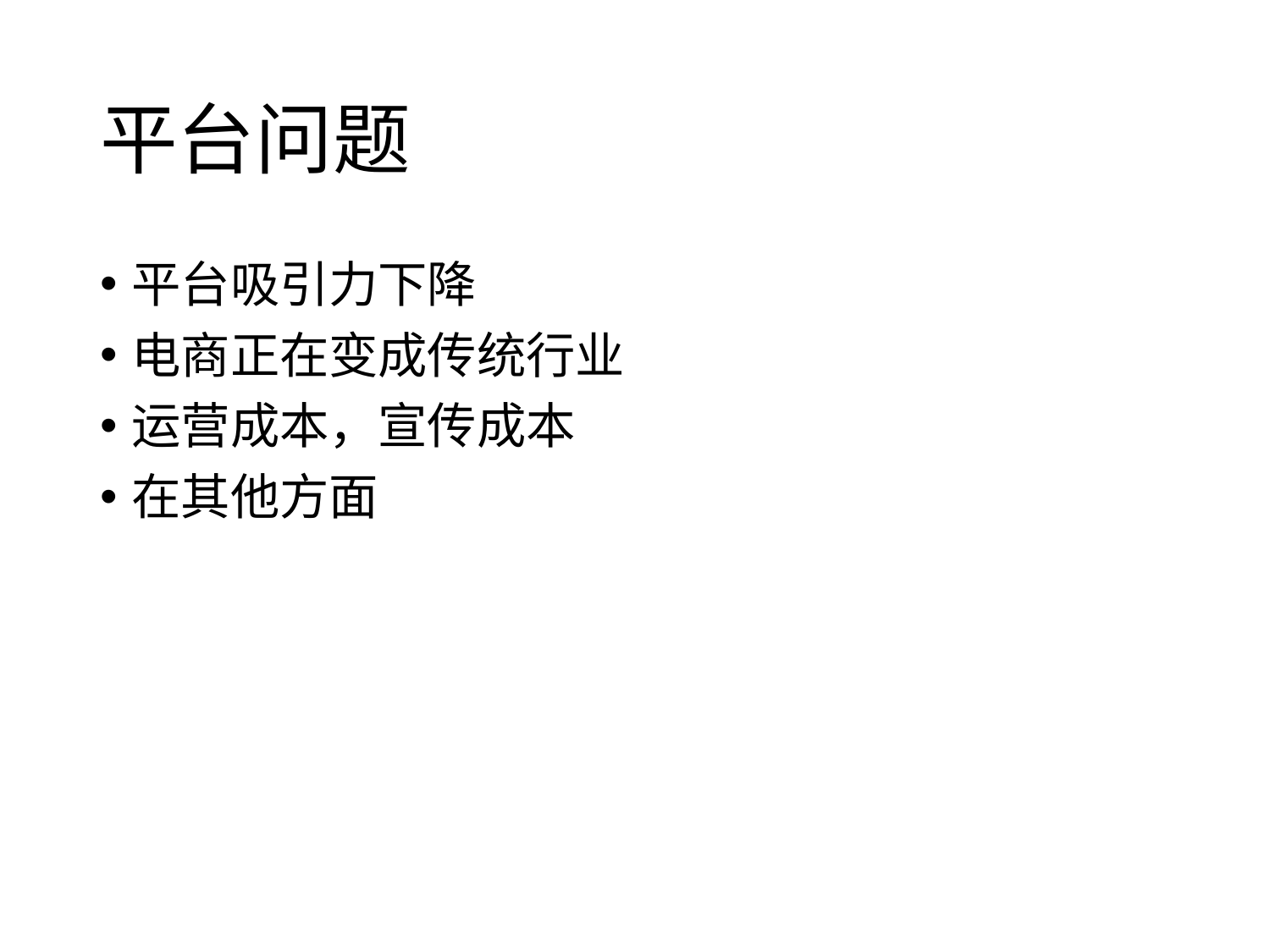

# 平台问题
平台吸引力下降
电商正在变成传统行业
运营成本，宣传成本
在其他方面